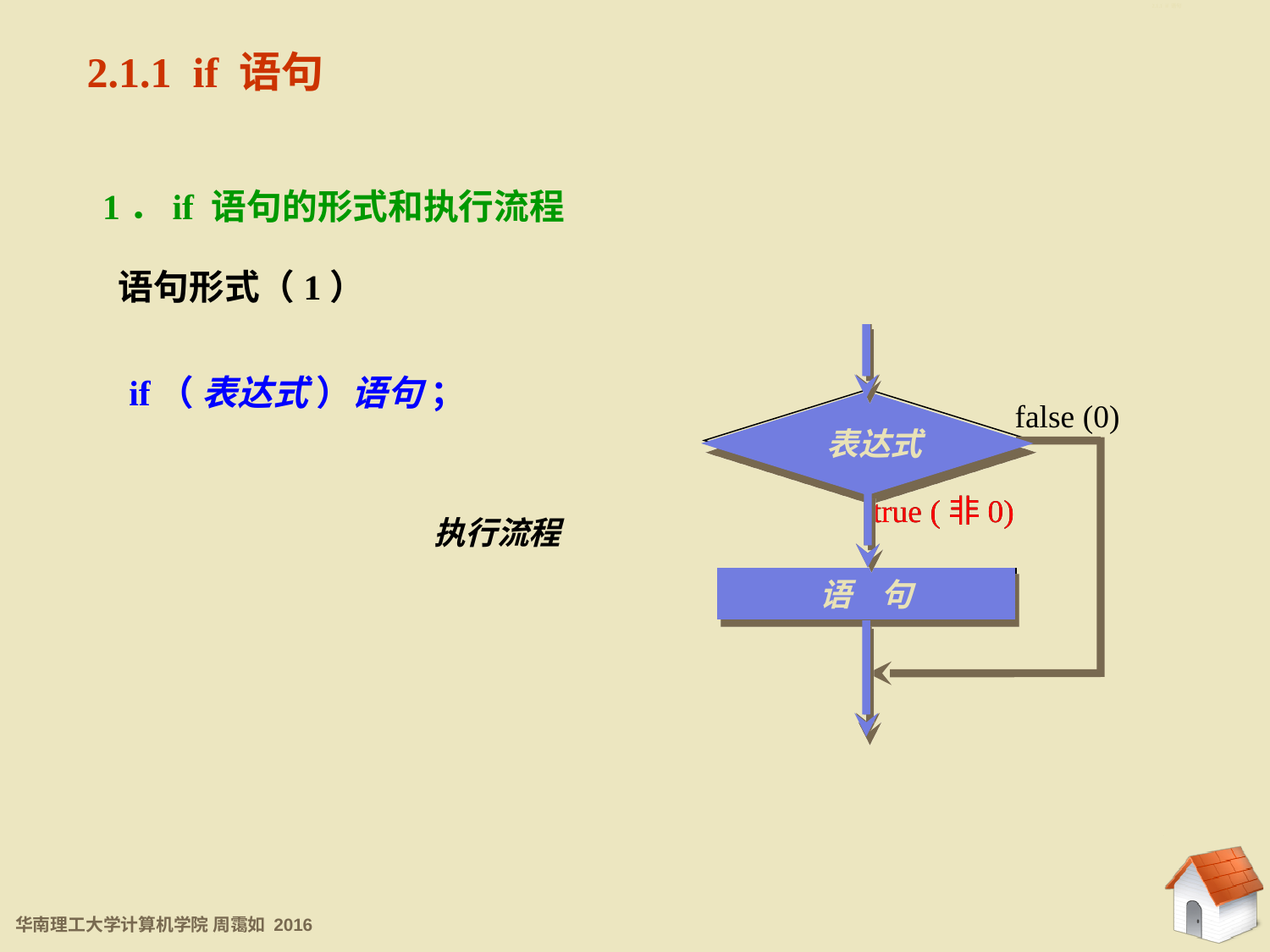

2.1.1  if 语句
2.1.1  if 语句
1．if 语句的形式和执行流程
语句形式（1）

false (0)
   表达式

true (非0)

语    句

if（ 表达式 ）语句 ；
   表达式
true (非0)

执行流程
语    句